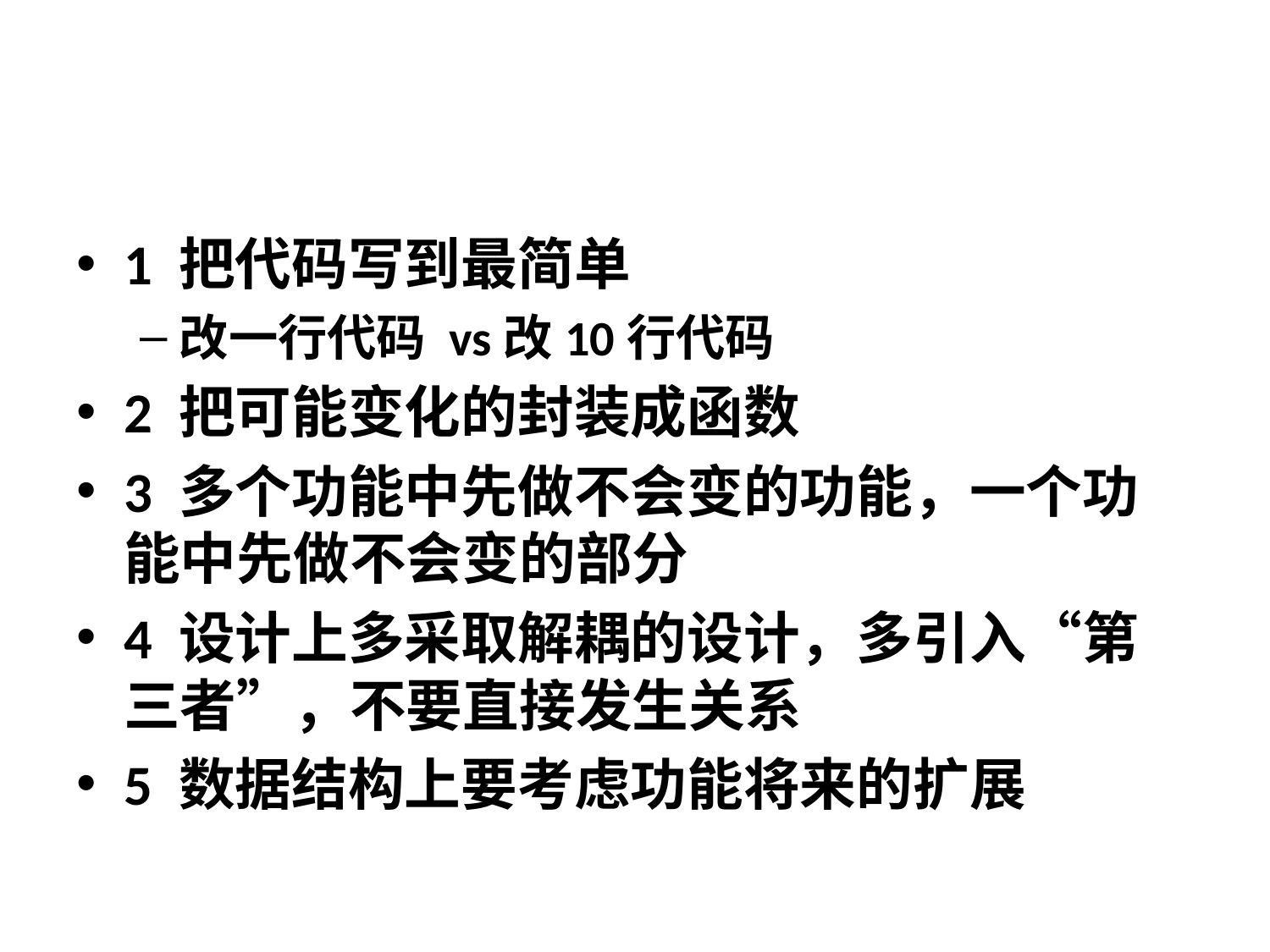

#
1 把代码写到最简单
改一行代码 vs改10行代码
2 把可能变化的封装成函数
3 多个功能中先做不会变的功能，一个功能中先做不会变的部分
4 设计上多采取解耦的设计，多引入“第三者”，不要直接发生关系
5 数据结构上要考虑功能将来的扩展